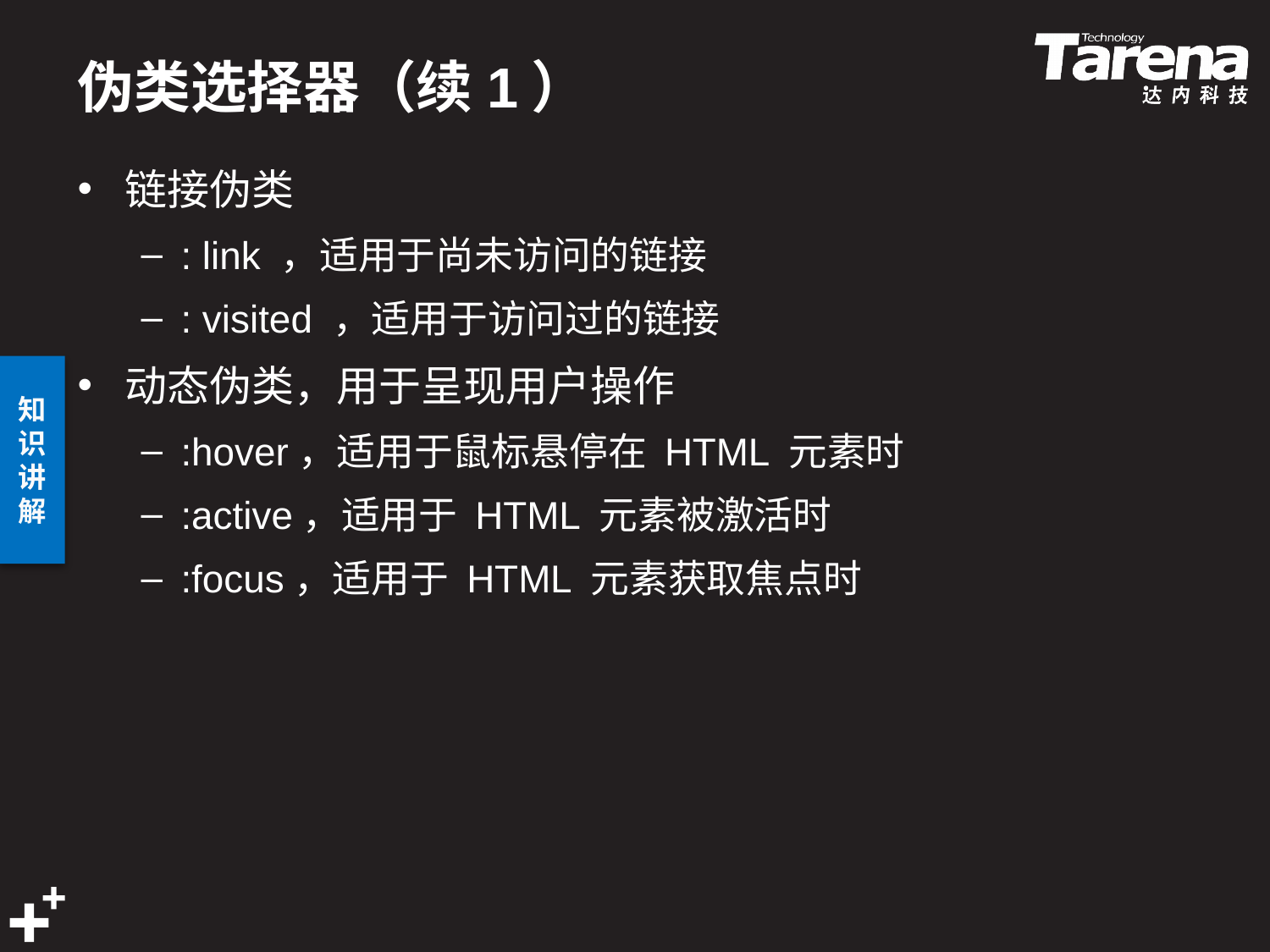

# 伪类选择器（续1）
链接伪类
: link ，适用于尚未访问的链接
: visited ，适用于访问过的链接
动态伪类，用于呈现用户操作
:hover，适用于鼠标悬停在 HTML 元素时
:active，适用于 HTML 元素被激活时
:focus，适用于 HTML 元素获取焦点时